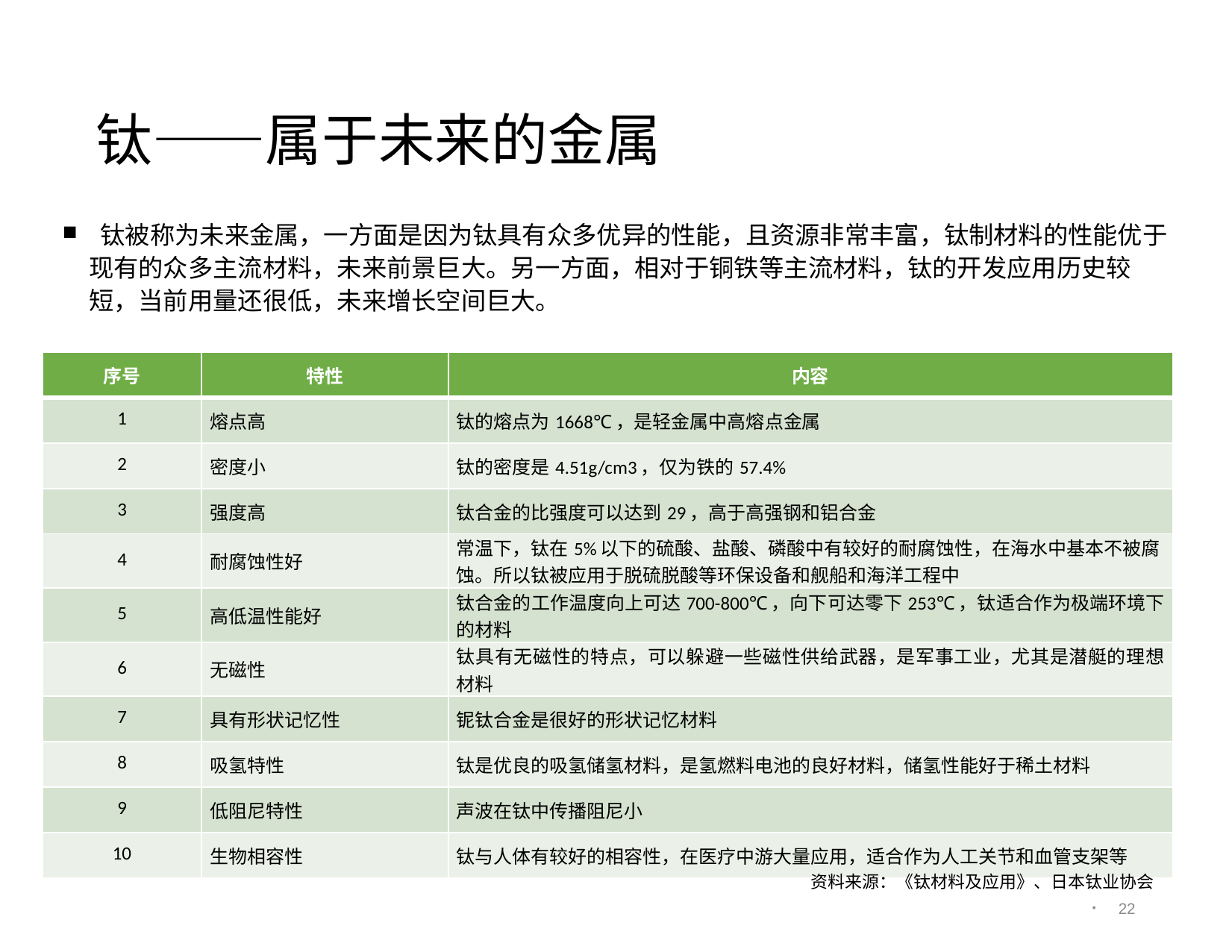

# 钛——属于未来的金属
 钛被称为未来金属，一方面是因为钛具有众多优异的性能，且资源非常丰富，钛制材料的性能优于现有的众多主流材料，未来前景巨大。另一方面，相对于铜铁等主流材料，钛的开发应用历史较短，当前用量还很低，未来增长空间巨大。
| 序号 | 特性 | 内容 |
| --- | --- | --- |
| 1 | 熔点高 | 钛的熔点为1668℃，是轻金属中高熔点金属 |
| 2 | 密度小 | 钛的密度是4.51g/cm3，仅为铁的57.4% |
| 3 | 强度高 | 钛合金的比强度可以达到29，高于高强钢和铝合金 |
| 4 | 耐腐蚀性好 | 常温下，钛在5%以下的硫酸、盐酸、磷酸中有较好的耐腐蚀性，在海水中基本不被腐蚀。所以钛被应用于脱硫脱酸等环保设备和舰船和海洋工程中 |
| 5 | 高低温性能好 | 钛合金的工作温度向上可达700-800℃，向下可达零下253℃，钛适合作为极端环境下的材料 |
| 6 | 无磁性 | 钛具有无磁性的特点，可以躲避一些磁性供给武器，是军事工业，尤其是潜艇的理想材料 |
| 7 | 具有形状记忆性 | 铌钛合金是很好的形状记忆材料 |
| 8 | 吸氢特性 | 钛是优良的吸氢储氢材料，是氢燃料电池的良好材料，储氢性能好于稀土材料 |
| 9 | 低阻尼特性 | 声波在钛中传播阻尼小 |
| 10 | 生物相容性 | 钛与人体有较好的相容性，在医疗中游大量应用，适合作为人工关节和血管支架等 |
资料来源：《钛材料及应用》、日本钛业协会
22